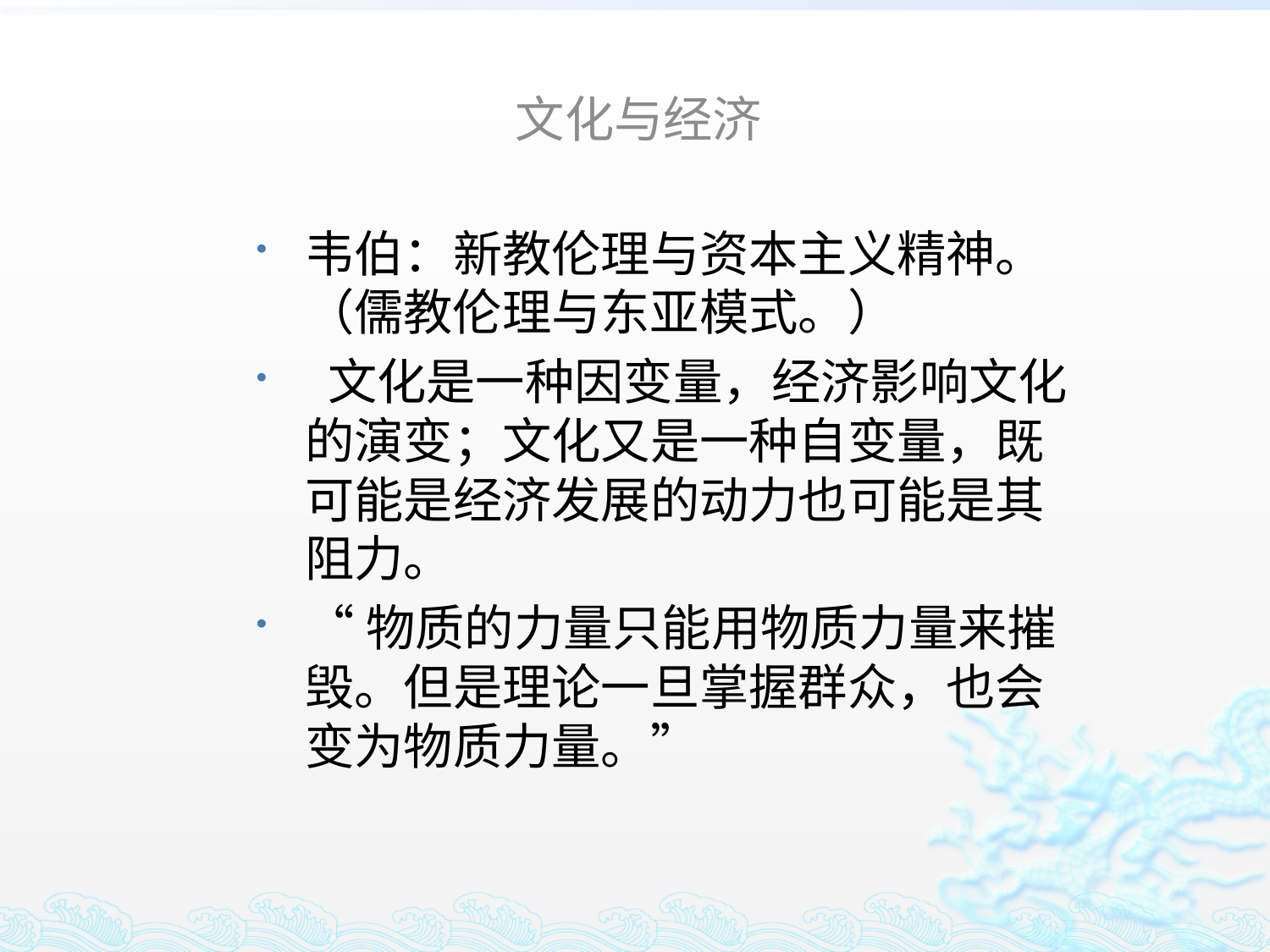

# 文化与经济
韦伯：新教伦理与资本主义精神。（儒教伦理与东亚模式。）
 文化是一种因变量，经济影响文化的演变；文化又是一种自变量，既可能是经济发展的动力也可能是其阻力。
“物质的力量只能用物质力量来摧毁。但是理论一旦掌握群众，也会变为物质力量。”